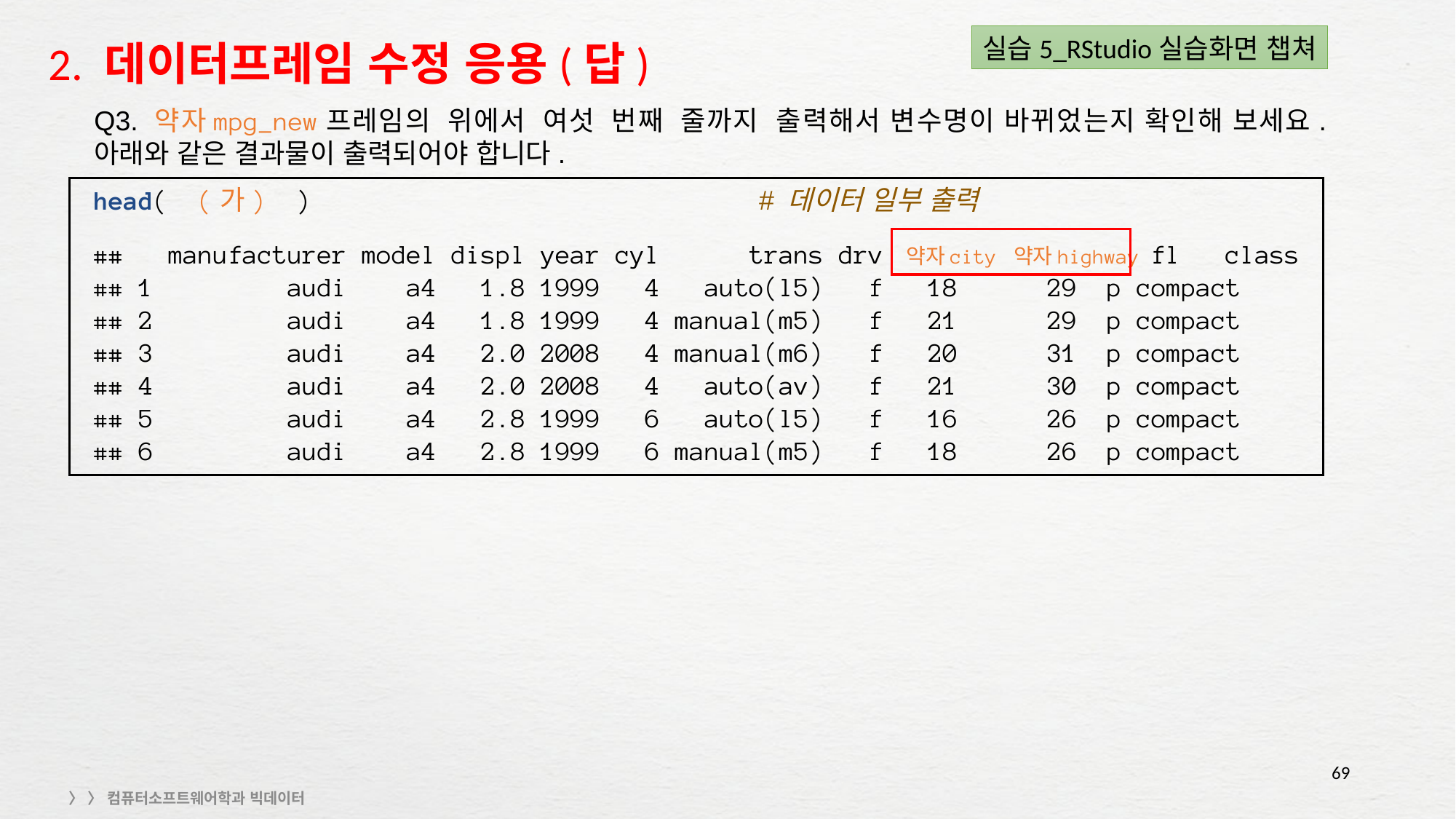

# 2. 데이터프레임 수정 응용(답)
실습5_RStudio실습화면 챕쳐
Q3. 약자mpg_new프레임의 위에서 여섯 번째 줄까지 출력해서 변수명이 바뀌었는지 확인해 보세요. 아래와 같은 결과물이 출력되어야 합니다.
head(  (가)  )                              # 데이터 일부 출력
##   manufacturer model displ year cyl      trans drv 약자city 약자highway fl   class ## 1         audi    a4   1.8 1999   4   auto(l5)   f   18      29  p compact ## 2         audi    a4   1.8 1999   4 manual(m5)   f   21      29  p compact ## 3         audi    a4   2.0 2008   4 manual(m6)   f   20      31  p compact ## 4         audi    a4   2.0 2008   4   auto(av)   f   21      30  p compact ## 5         audi    a4   2.8 1999   6   auto(l5)   f   16      26  p compact ## 6         audi    a4   2.8 1999   6 manual(m5)   f   18      26  p compact

69
〉 〉 컴퓨터소프트웨어학과 빅데이터